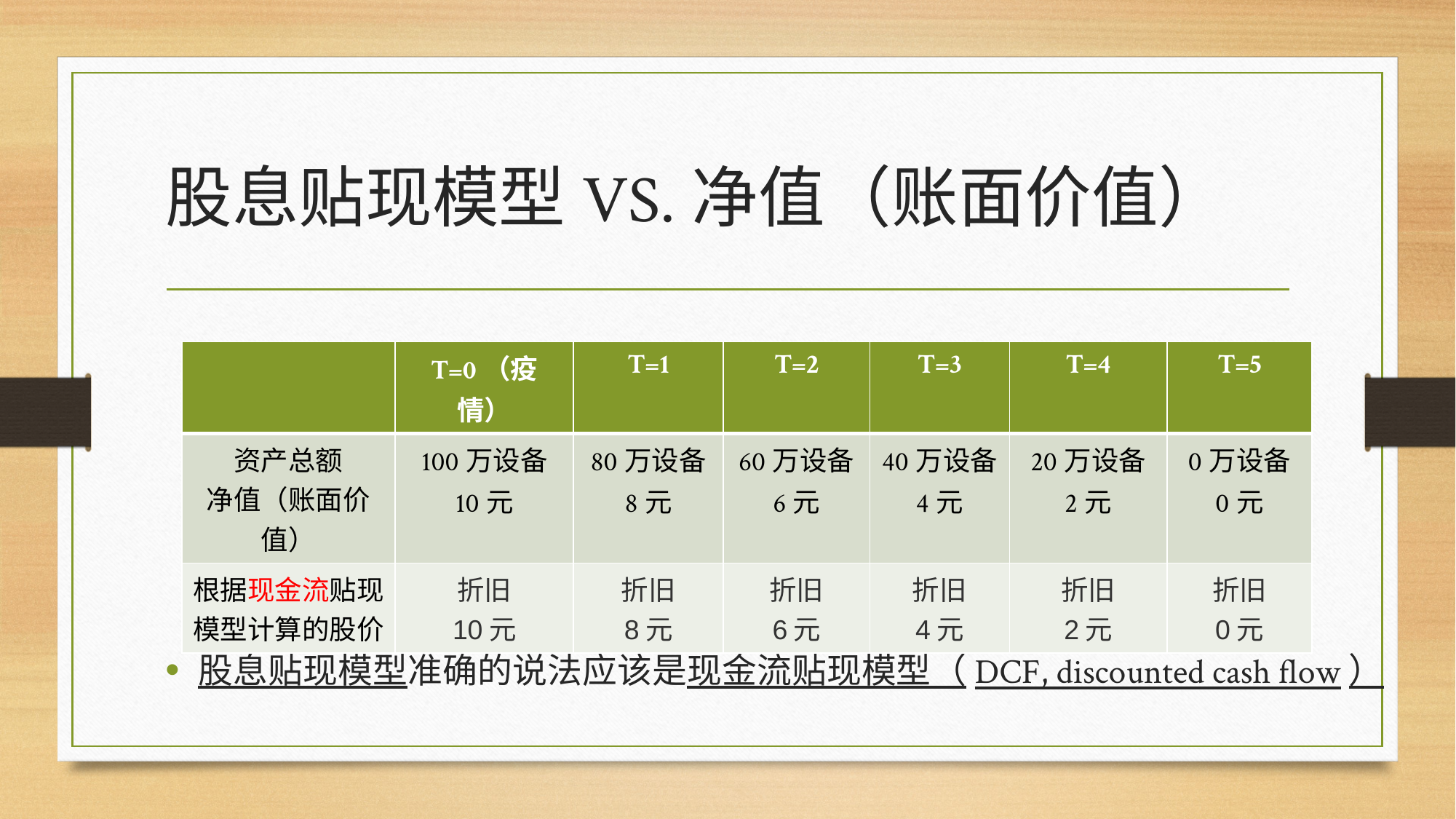

# 股息贴现模型VS.净值（账面价值）

  *营业现金流量=净利润+折旧

股息贴现模型准确的说法应该是现金流贴现模型（DCF, discounted cash flow）

|  | T=0（疫情） | T=1 | T=2 | T=3 | T=4 | T=5 |
| --- | --- | --- | --- | --- | --- | --- |
| 资产总额 净值（账面价值） | 100万设备 10元 | 80万设备 8元 | 60万设备 6元 | 40万设备 4元 | 20万设备 2元 | 0万设备 0元 |
| 根据现金流贴现模型计算的股价 | 折旧 10元 | 折旧 8元 | 折旧 6元 | 折旧 4元 | 折旧 2元 | 折旧 0元 |